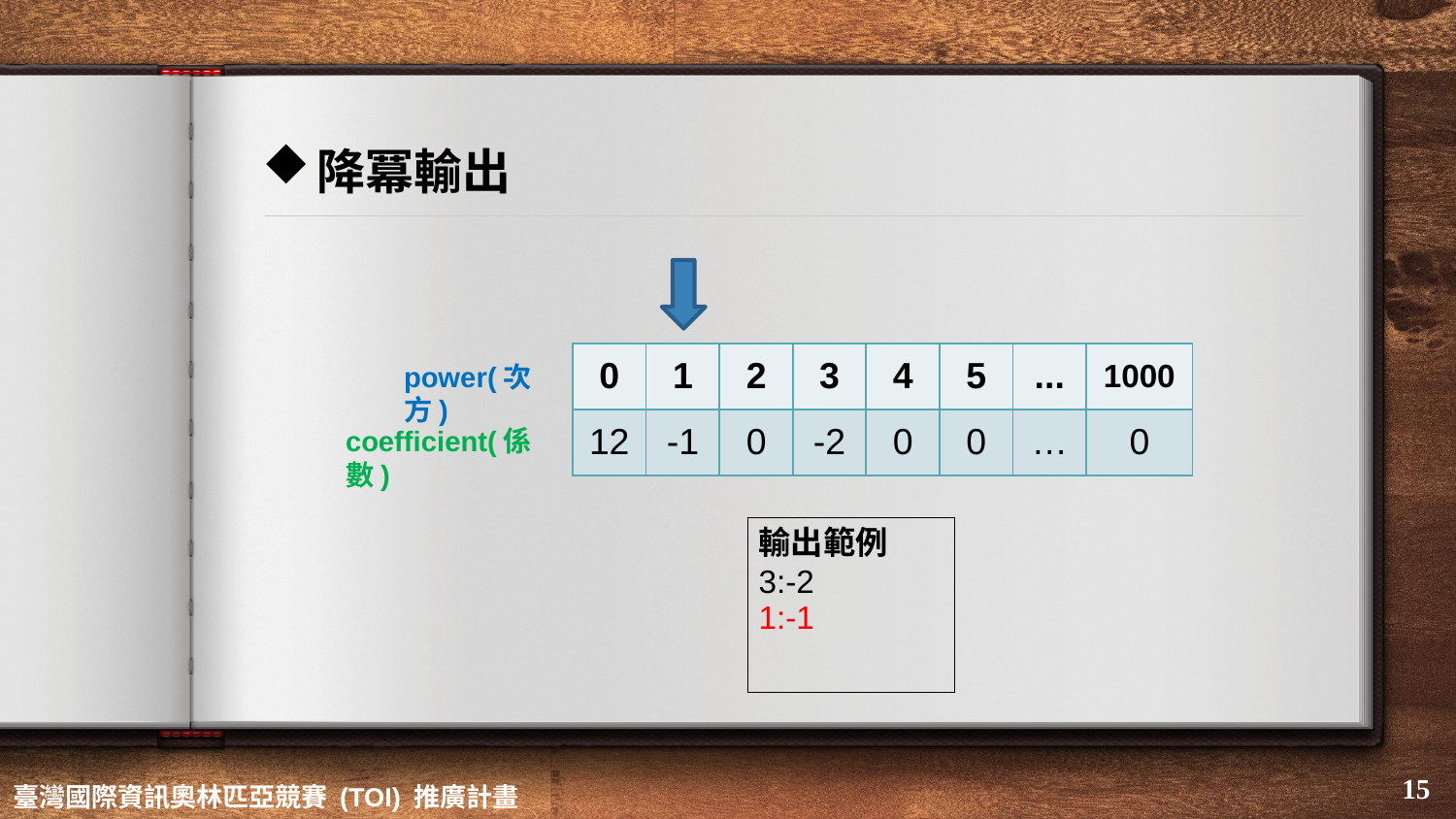

# 降冪輸出

| 0 | 1 | 2 | 3 | 4 | 5 | ... | 1000 |
| --- | --- | --- | --- | --- | --- | --- | --- |
| 12 | -1 | 0 | -2 | 0 | 0 | … | 0 |
power(次方)
coefficient(係數)
| 輸出範例 3:-2 1:-1 |
| --- |
15